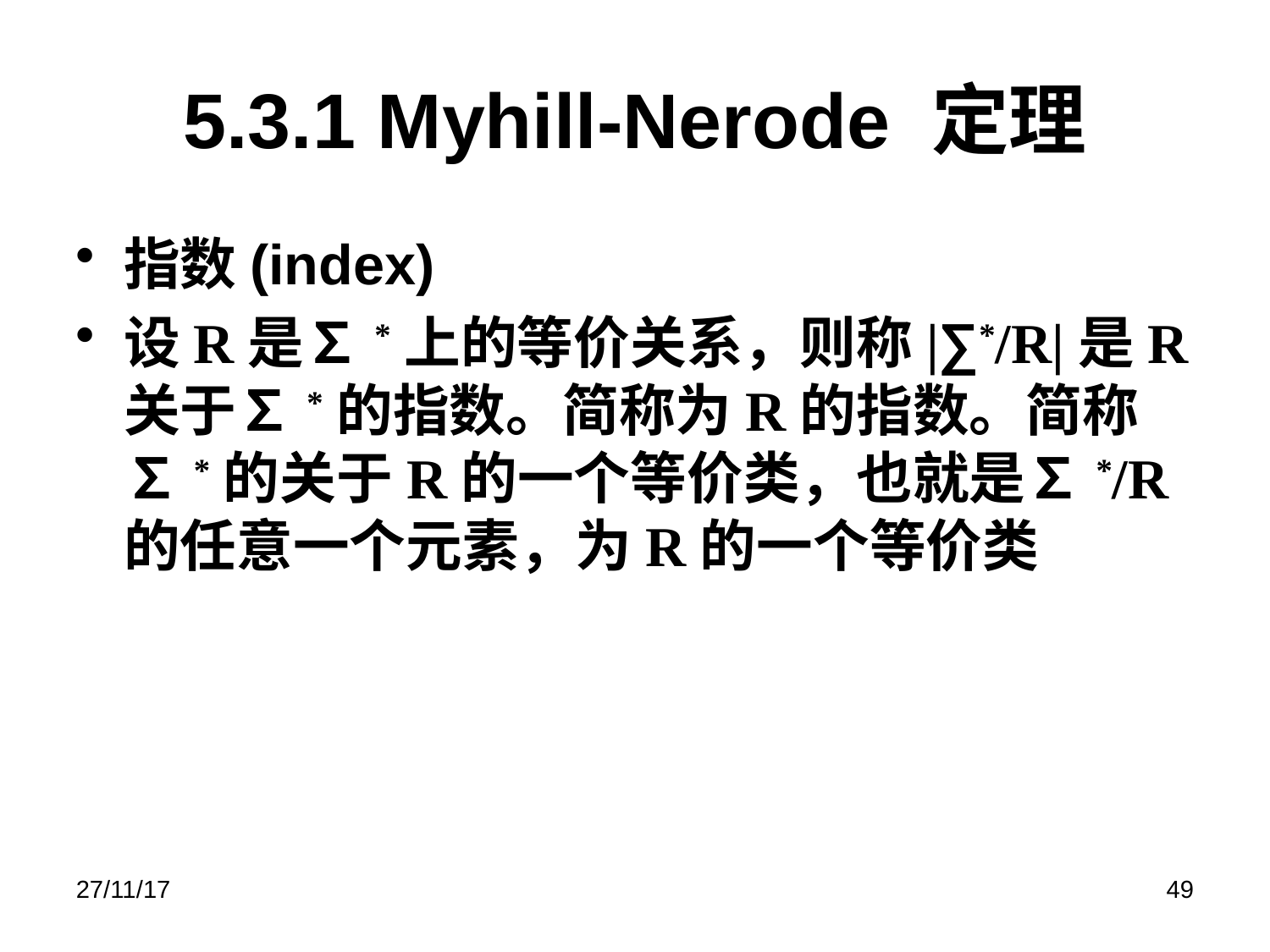

# 5.3.1 Myhill-Nerode 定理
指数(index)
设R是∑*上的等价关系，则称|∑*/R|是R关于∑*的指数。简称为R的指数。简称∑*的关于R的一个等价类，也就是∑*/R的任意一个元素，为R的一个等价类
27/11/17
49